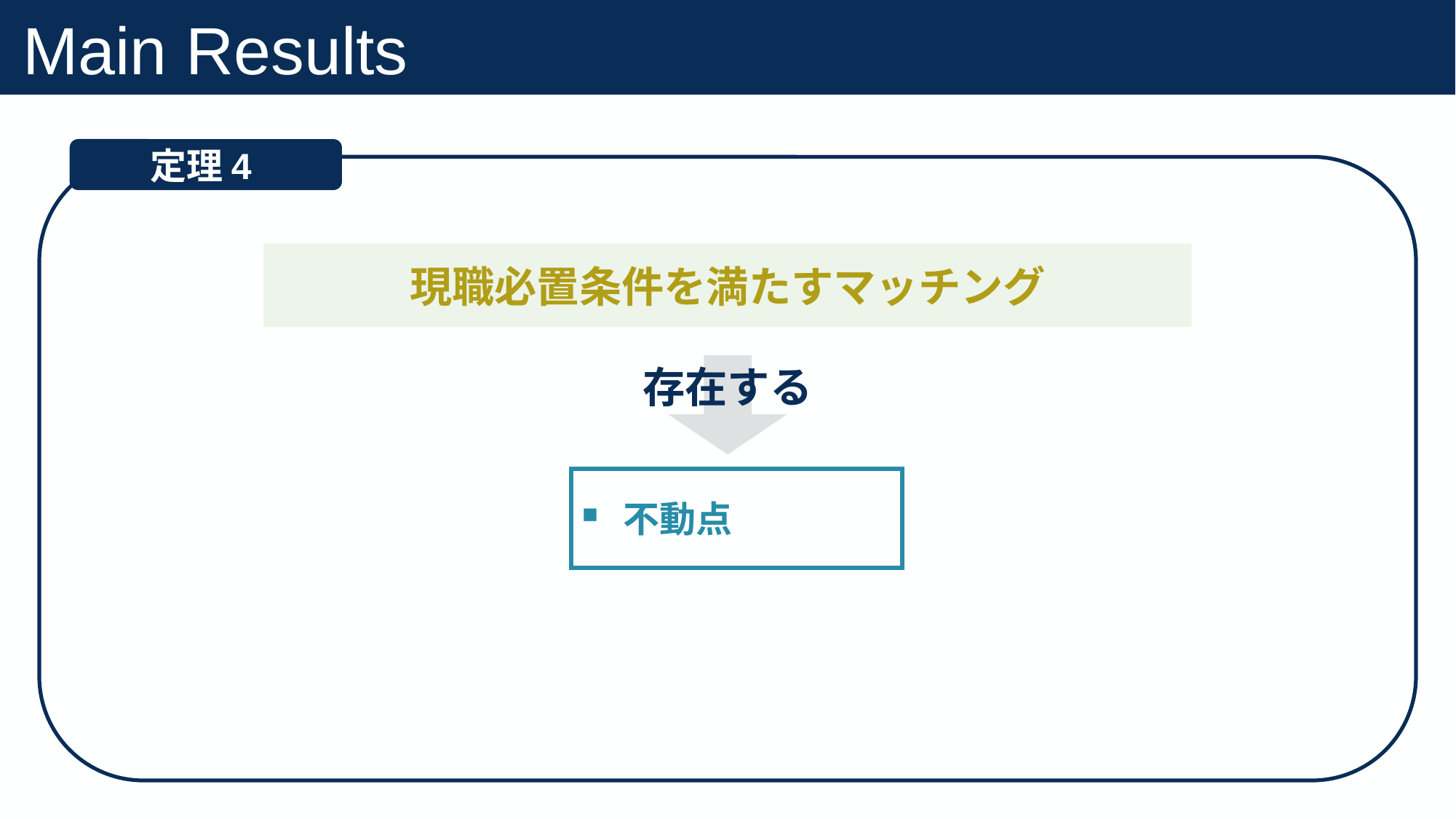

# Main Results
110
定理4

現職必置条件を満たすマッチング

存在する
不動点